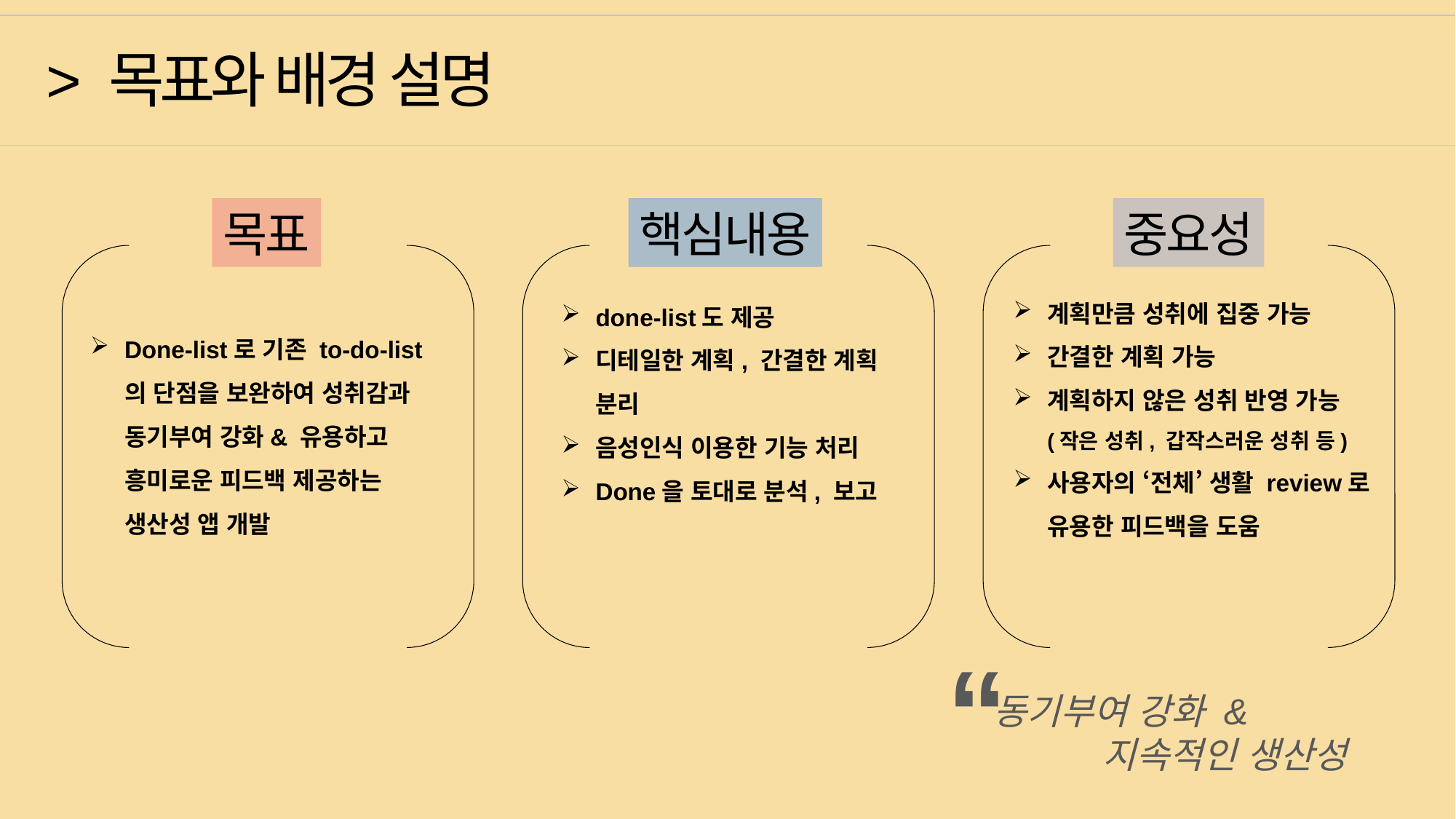

> 목표와 배경 설명
핵심내용
중요성
목표

계획만큼 성취에 집중 가능
간결한 계획 가능
계획하지 않은 성취 반영 가능
(작은 성취, 갑작스러운 성취 등)
사용자의 ‘전체’ 생활 review로 유용한 피드백을 도움
done-list도 제공
디테일한 계획, 간결한 계획 분리
음성인식 이용한 기능 처리
Done을 토대로 분석, 보고

Done-list로 기존 to-do-list의 단점을 보완하여 성취감과 동기부여 강화& 유용하고 흥미로운 피드백 제공하는 생산성 앱 개발
“
동기부여 강화 &
	지속적인 생산성